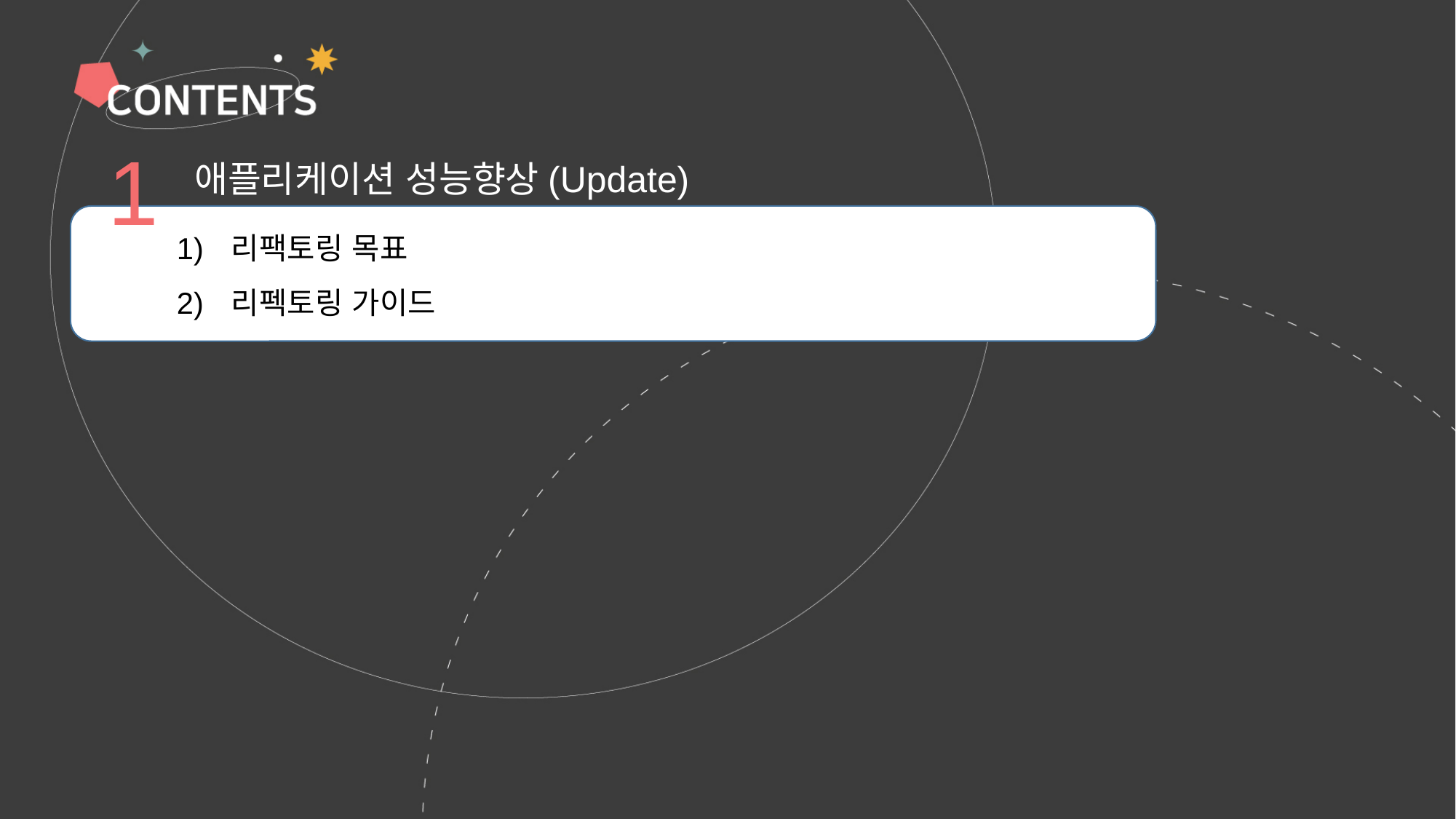

1
애플리케이션 성능향상(Update)
리팩토링 목표
리펙토링 가이드